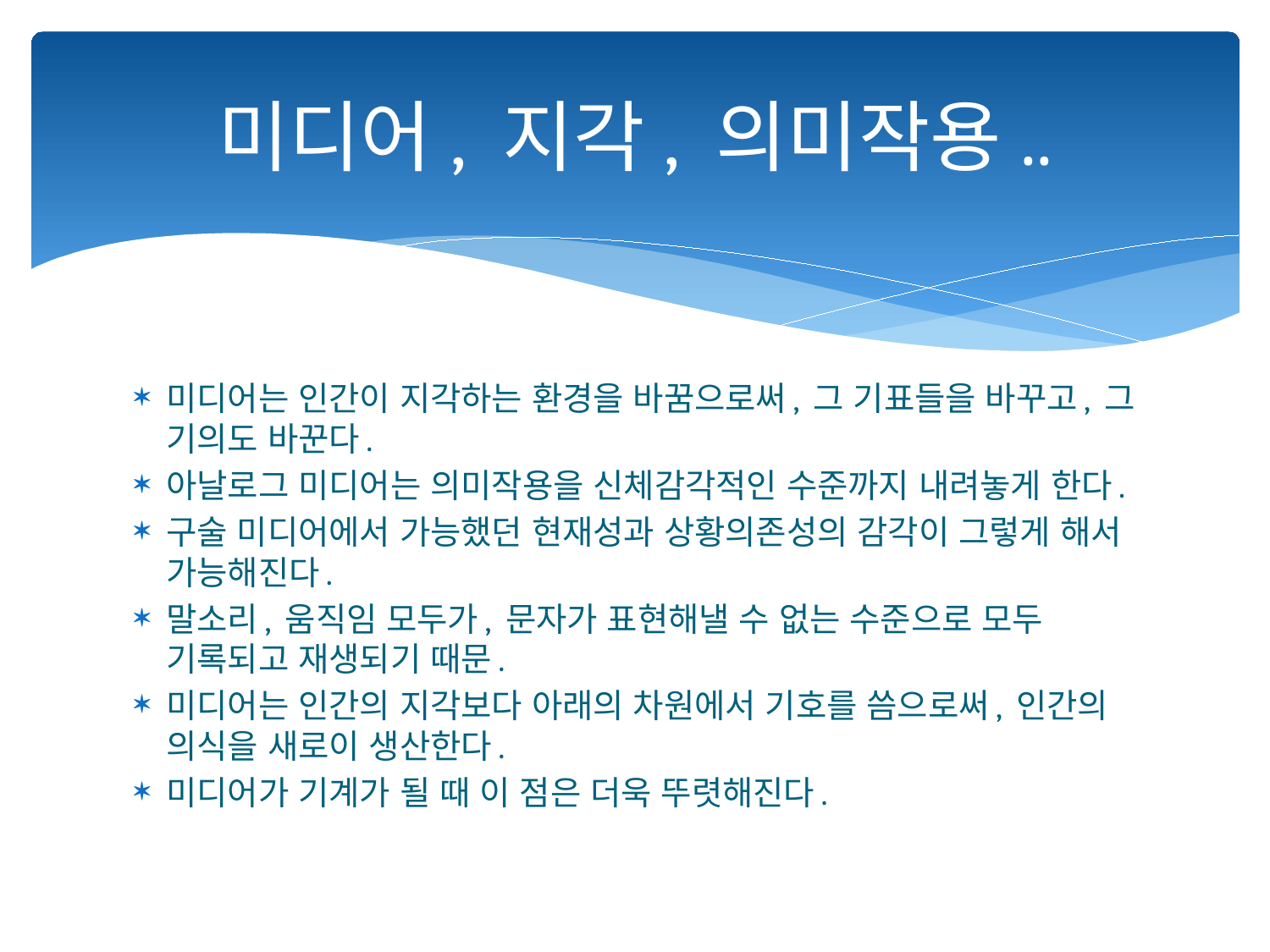

# 미디어, 지각, 의미작용..
미디어는 인간이 지각하는 환경을 바꿈으로써, 그 기표들을 바꾸고, 그 기의도 바꾼다.
아날로그 미디어는 의미작용을 신체감각적인 수준까지 내려놓게 한다.
구술 미디어에서 가능했던 현재성과 상황의존성의 감각이 그렇게 해서 가능해진다.
말소리, 움직임 모두가, 문자가 표현해낼 수 없는 수준으로 모두 기록되고 재생되기 때문.
미디어는 인간의 지각보다 아래의 차원에서 기호를 씀으로써, 인간의 의식을 새로이 생산한다.
미디어가 기계가 될 때 이 점은 더욱 뚜렷해진다.